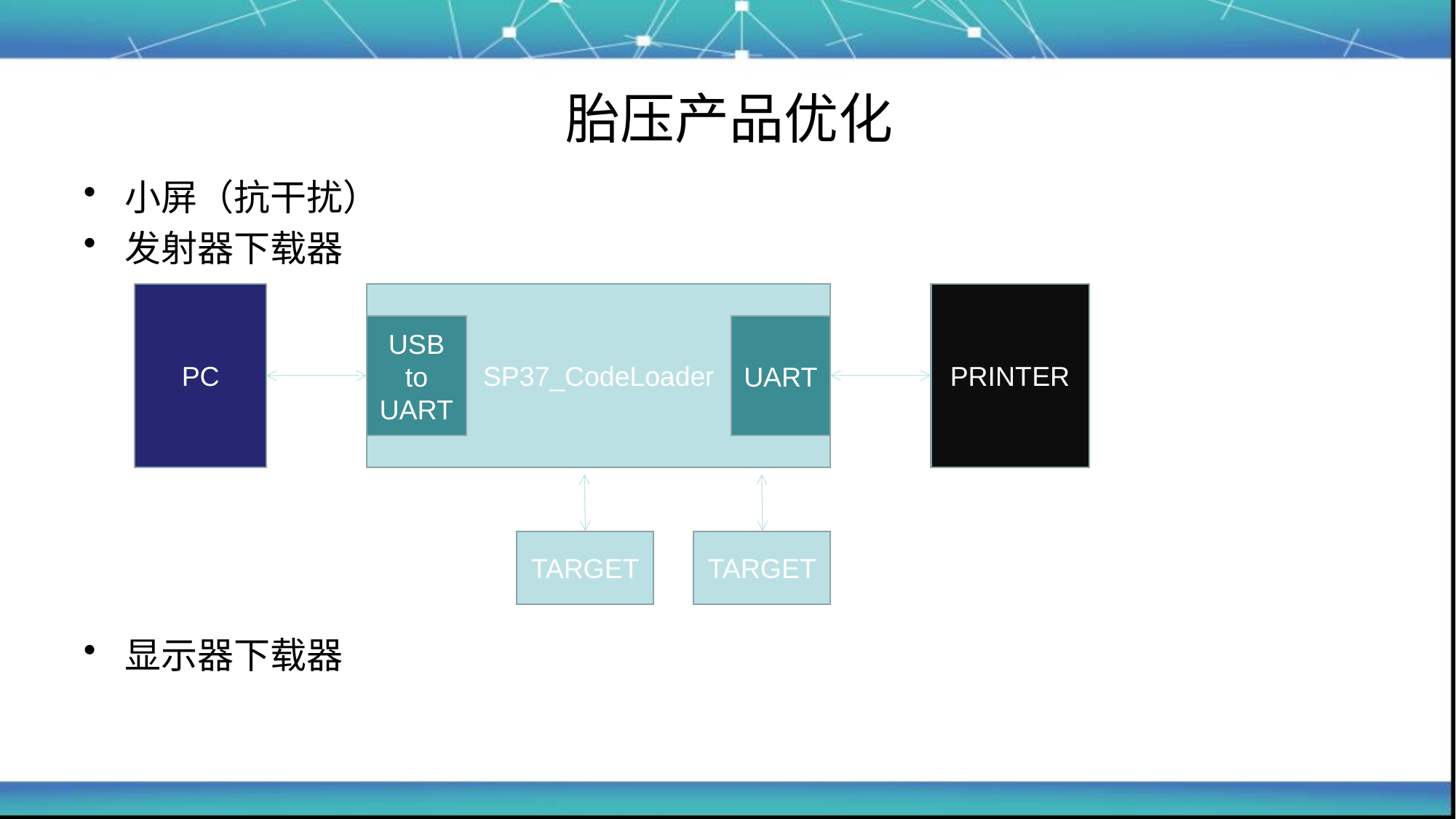

# 胎压产品优化
小屏（抗干扰）
发射器下载器

显示器下载器

PC
SP37_CodeLoader
PRINTER
USB to UART
UART
TARGET
TARGET